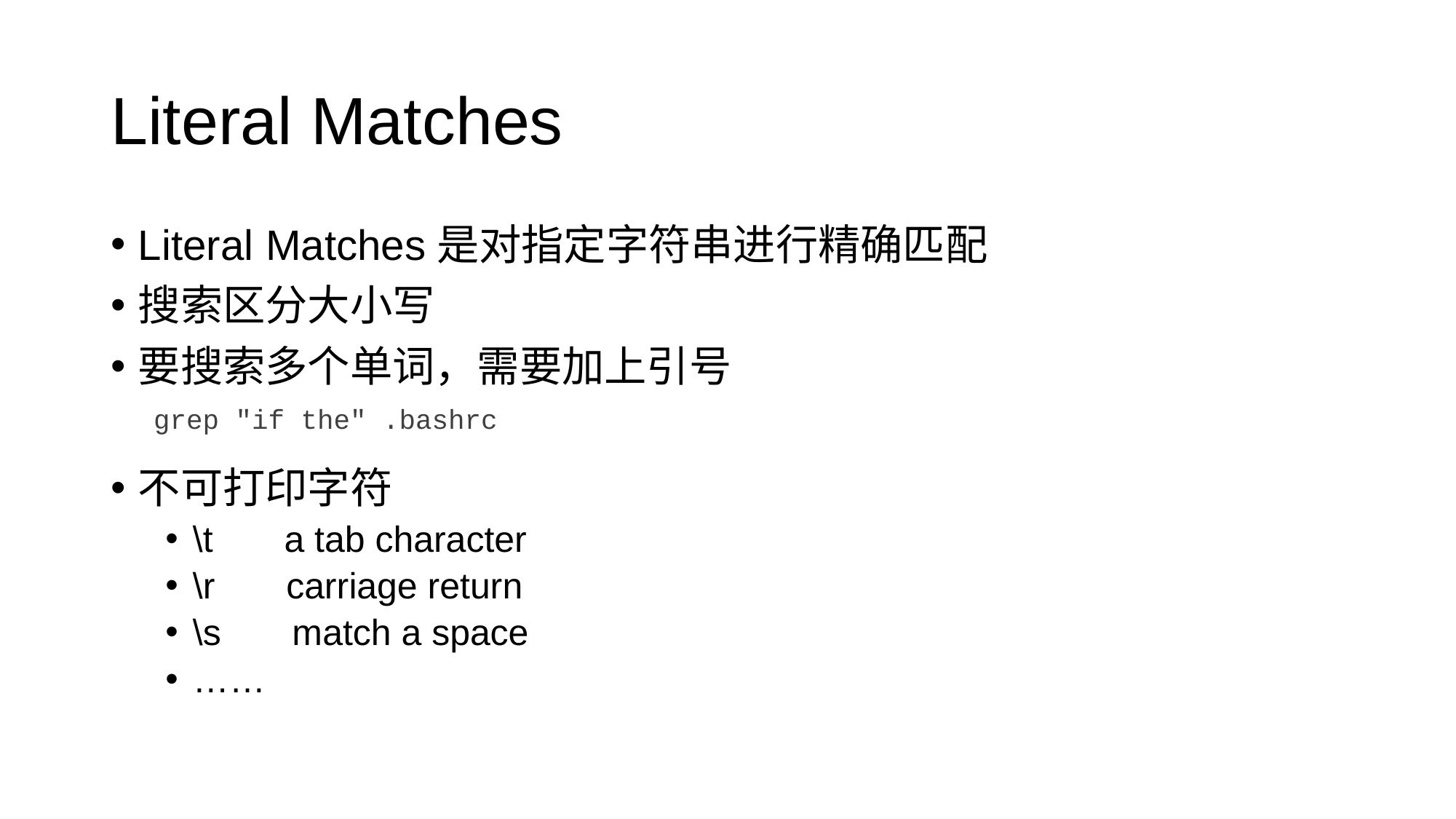

# Literal Matches
Literal Matches是对指定字符串进行精确匹配
搜索区分大小写
要搜索多个单词，需要加上引号

不可打印字符
\t       a tab character
\r       carriage return
\s       match a space
……

grep "if the" .bashrc